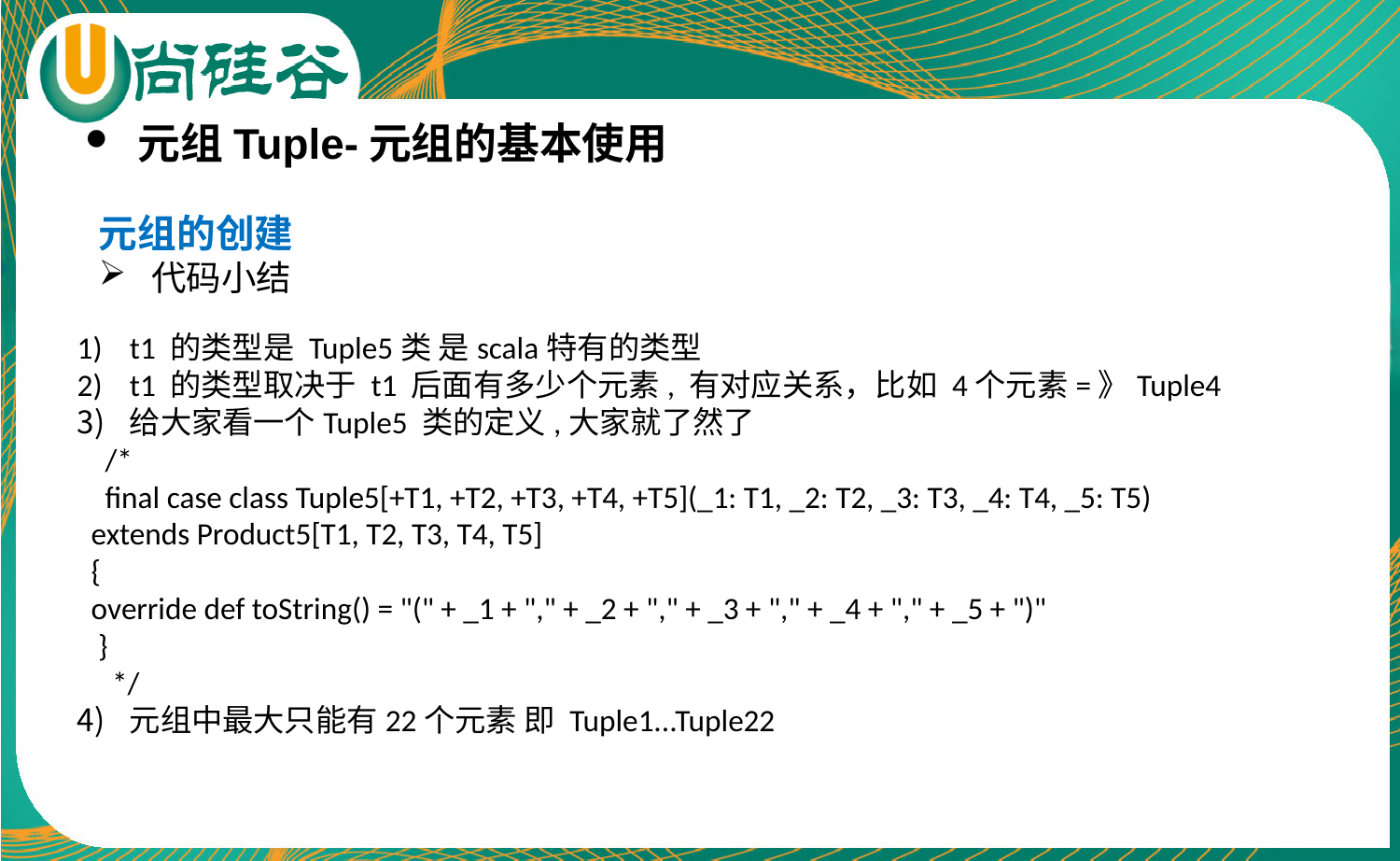

元组Tuple-元组的基本使用

元组的创建
代码小结

t1 的类型是 Tuple5类 是scala特有的类型
t1 的类型取决于 t1 后面有多少个元素, 有对应关系，比如 4个元素=》Tuple4
给大家看一个Tuple5 类的定义,大家就了然了
    /*
    final case class Tuple5[+T1, +T2, +T3, +T4, +T5](_1: T1, _2: T2, _3: T3, _4: T4, _5: T5)
  extends Product5[T1, T2, T3, T4, T5]
  {
  override def toString() = "(" + _1 + "," + _2 + "," + _3 + "," + _4 + "," + _5 + ")"
   }
     */
元组中最大只能有22个元素 即 Tuple1...Tuple22